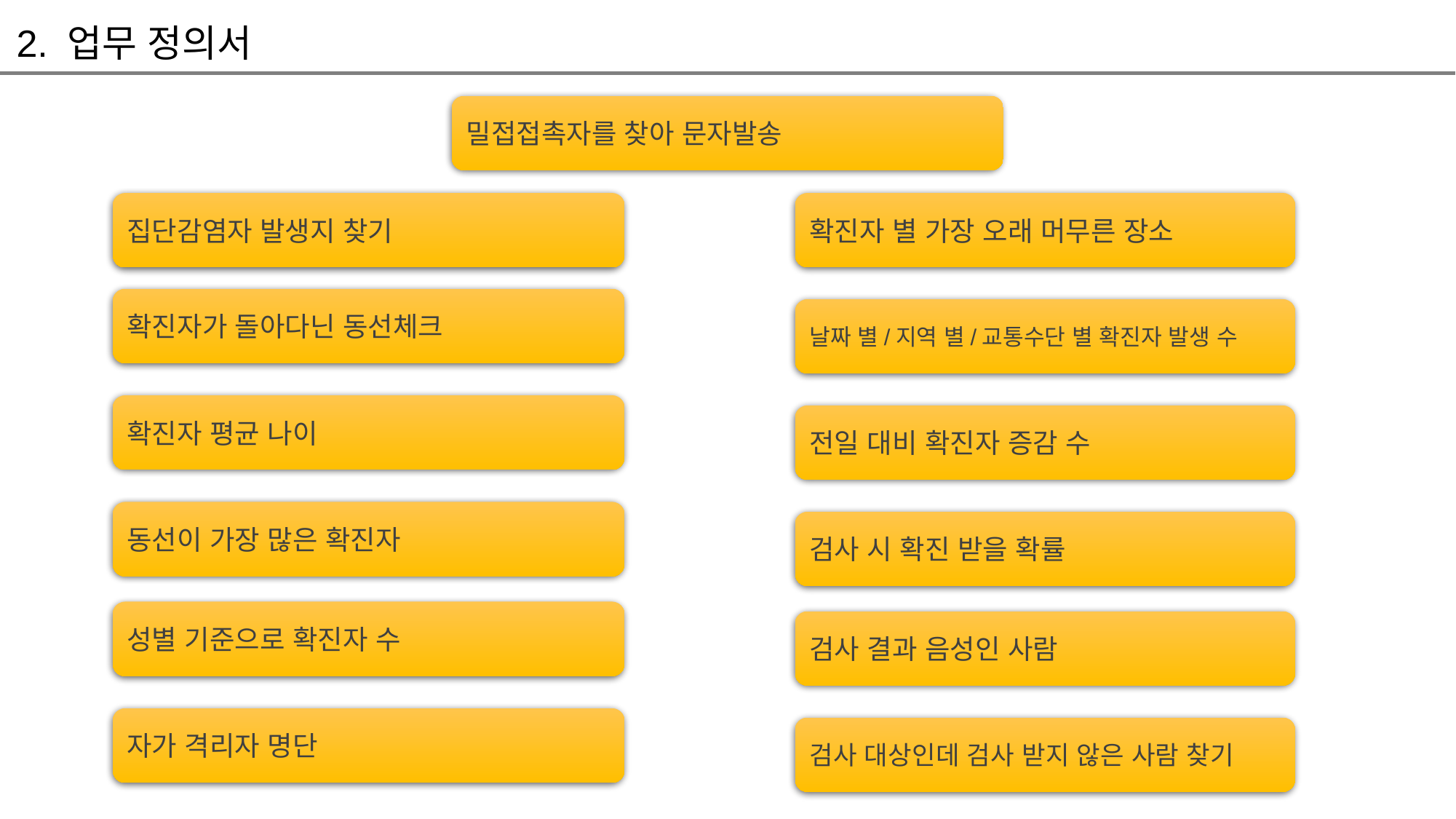

2. 업무 정의서
밀접접촉자를 찾아 문자발송
집단감염자 발생지 찾기
확진자가 돌아다닌 동선체크
확진자 평균 나이
동선이 가장 많은 확진자
성별 기준으로 확진자 수
자가 격리자 명단
확진자 별 가장 오래 머무른 장소
날짜 별/지역 별/교통수단 별 확진자 발생 수
전일 대비 확진자 증감 수
검사 시 확진 받을 확률
검사 결과 음성인 사람
검사 대상인데 검사 받지 않은 사람 찾기